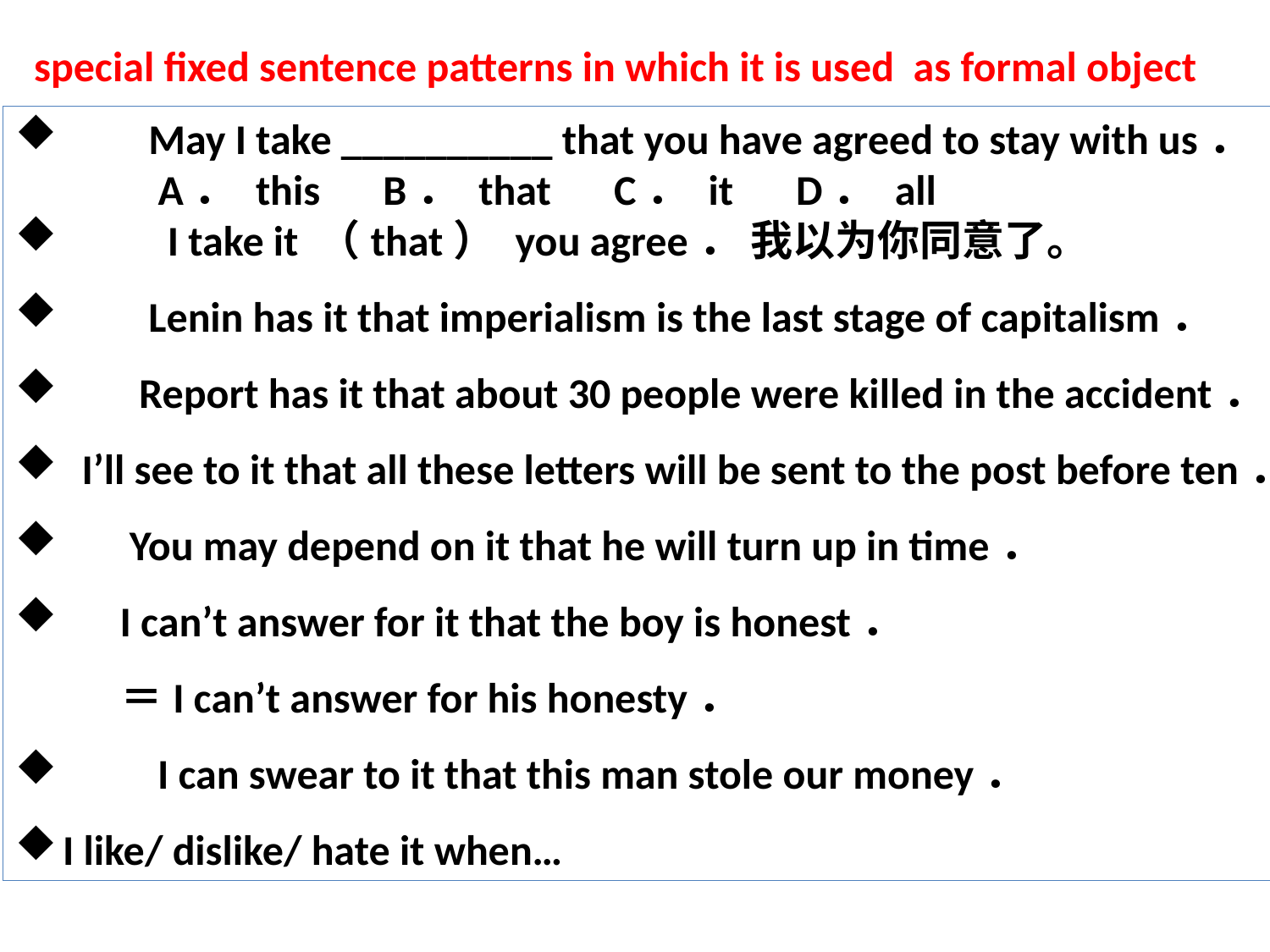

special fixed sentence patterns in which it is used  as formal object
         May I take __________ that you have agreed to stay with us．
               A． this　B． that　C． it　D． all
           I take it （that） you agree． 我以为你同意了。
         Lenin has it that imperialism is the last stage of capitalism．
        Report has it that about 30 people were killed in the accident．
  I’ll see to it that all these letters will be sent to the post before ten．
       You may depend on it that he will turn up in time．
      I can’t answer for it that the boy is honest．
          ＝I can’t answer for his honesty．
　　I can swear to it that this man stole our money．
I like/ dislike/ hate it when…